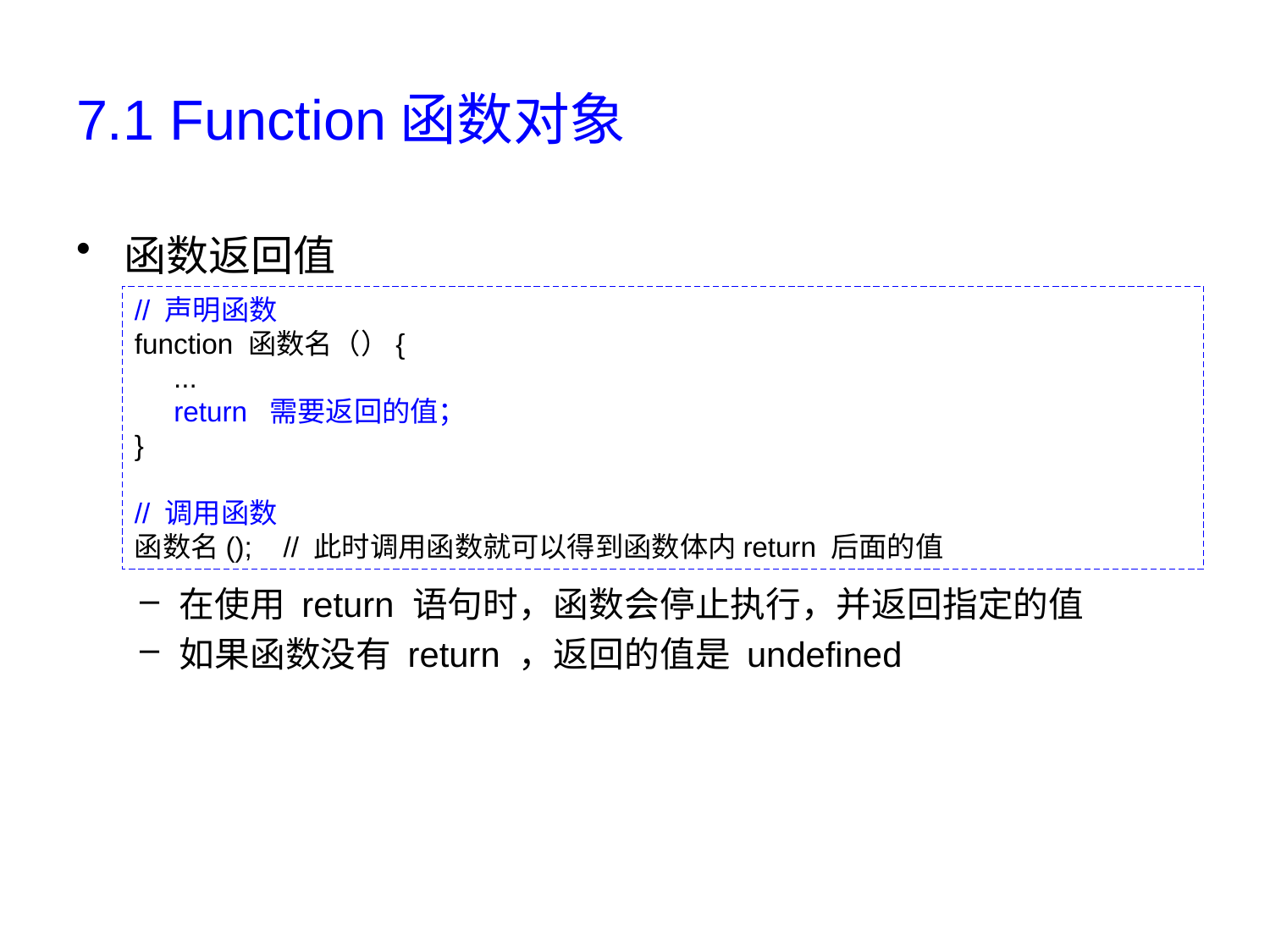

# 7.1 Function函数对象
函数返回值

在使用 return 语句时，函数会停止执行，并返回指定的值
如果函数没有 return ，返回的值是 undefined

// 声明函数
function 函数名（）{
     ...
     return  需要返回的值；
}

// 调用函数
函数名();    // 此时调用函数就可以得到函数体内return 后面的值